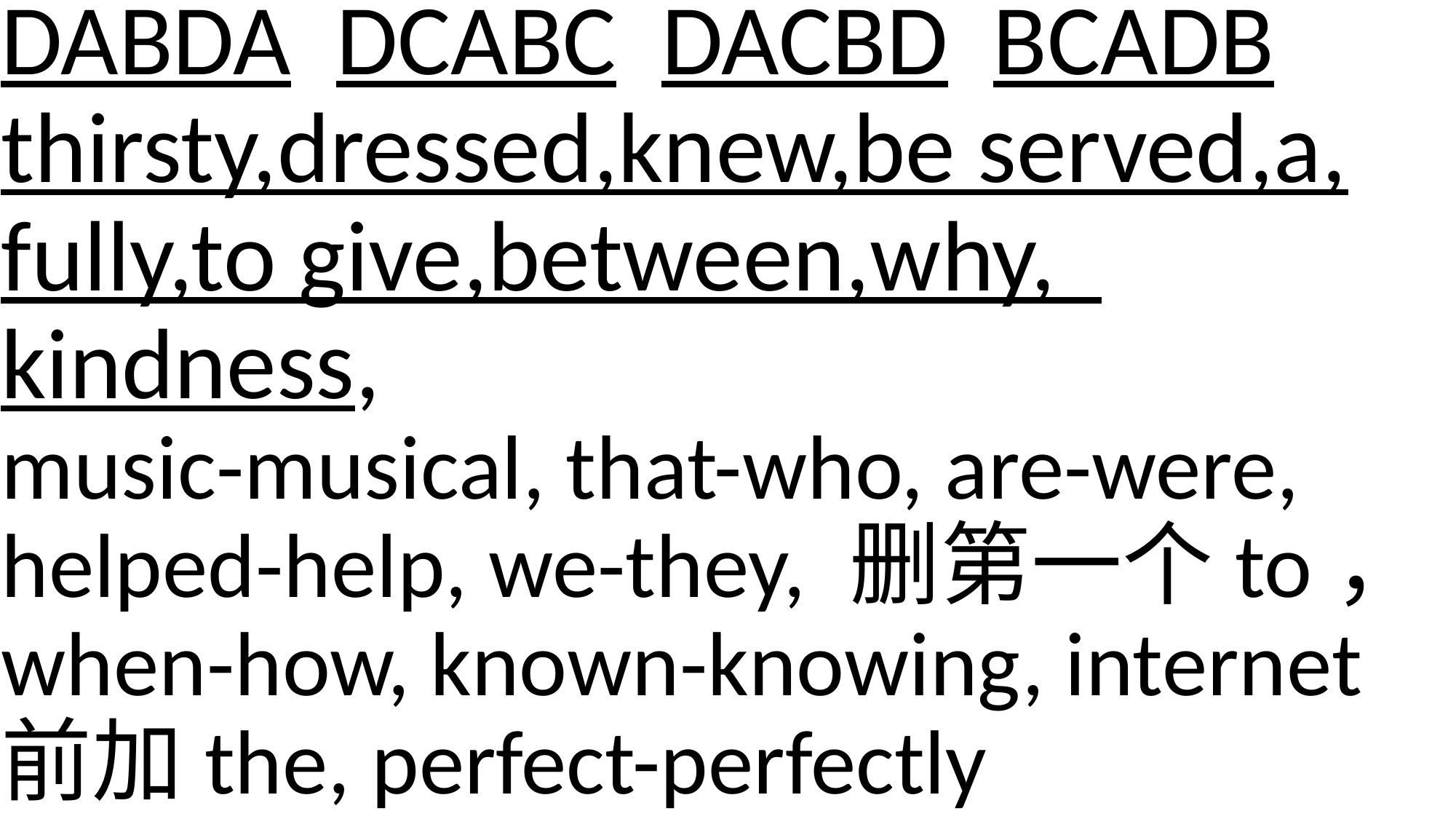

# ACDB CAD ABCD BADC GADEC DABDA  DCABC  DACBD  BCADB thirsty,dressed,knew,be served,a, fully,to give,between,why,   kindness, music-musical, that-who, are-were, helped-help, we-they, 删第一个to，when-how, known-knowing, internet前加the, perfect-perfectly